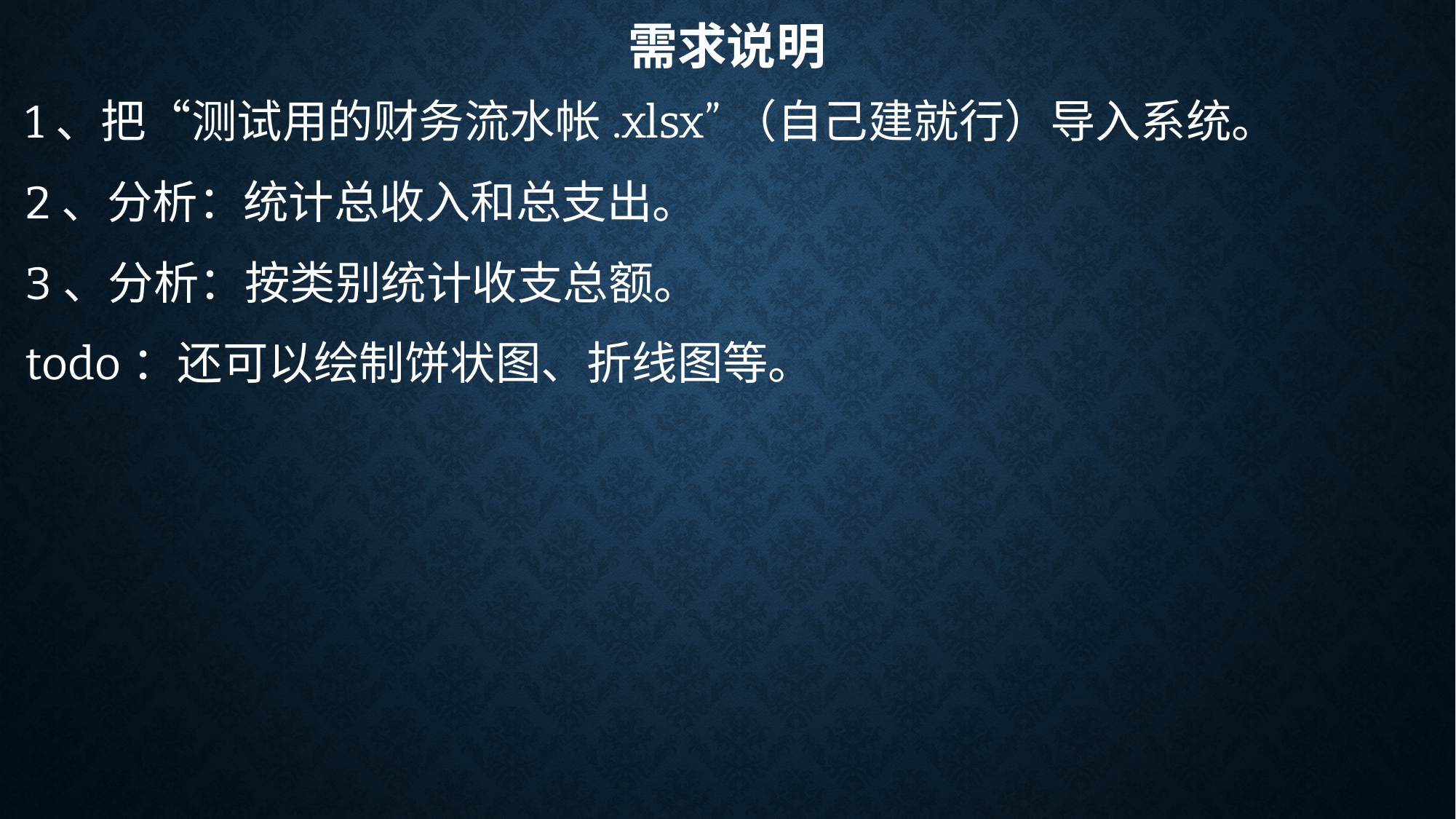

# 需求说明
1、把“测试用的财务流水帐.xlsx”（自己建就行）导入系统。
2、分析：统计总收入和总支出。
3、分析：按类别统计收支总额。
todo：还可以绘制饼状图、折线图等。